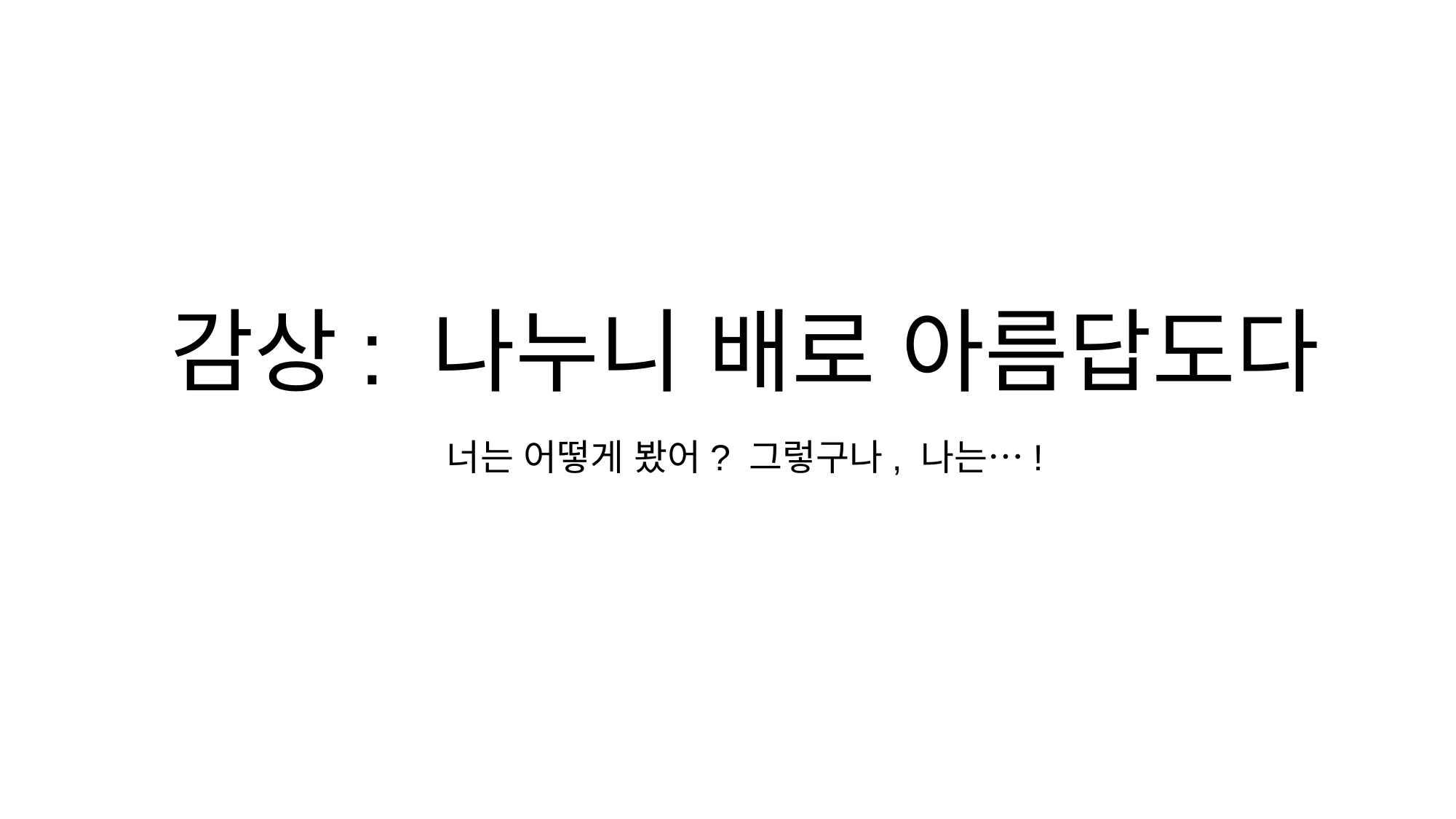

# 감상: 나누니 배로 아름답도다
너는 어떻게 봤어? 그렇구나, 나는…!